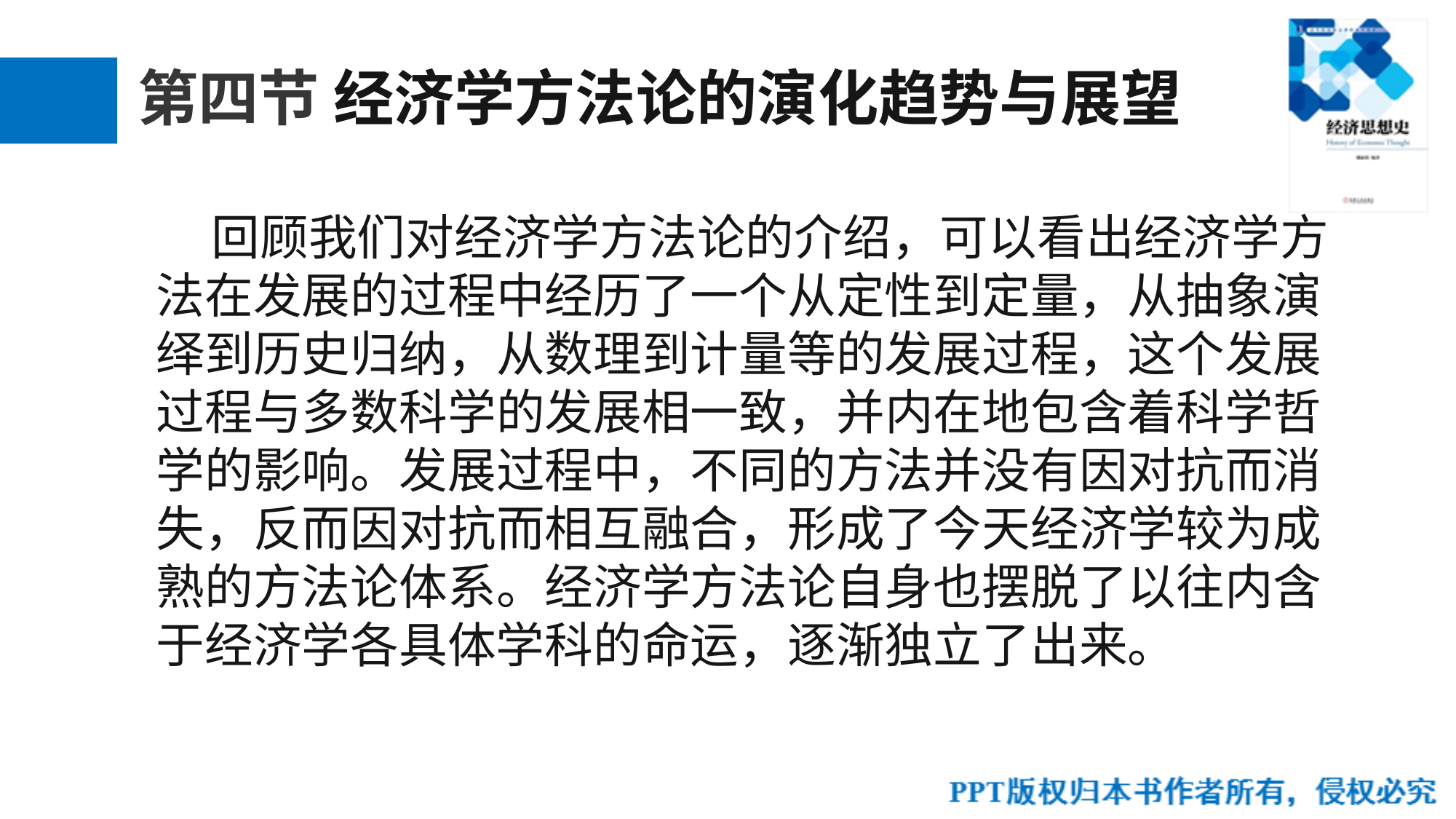

# 第四节 经济学方法论的演化趋势与展望

    回顾我们对经济学方法论的介绍，可以看出经济学方法在发展的过程中经历了一个从定性到定量，从抽象演绎到历史归纳，从数理到计量等的发展过程，这个发展过程与多数科学的发展相一致，并内在地包含着科学哲学的影响。发展过程中，不同的方法并没有因对抗而消失，反而因对抗而相互融合，形成了今天经济学较为成熟的方法论体系。经济学方法论自身也摆脱了以往内含于经济学各具体学科的命运，逐渐独立了出来。